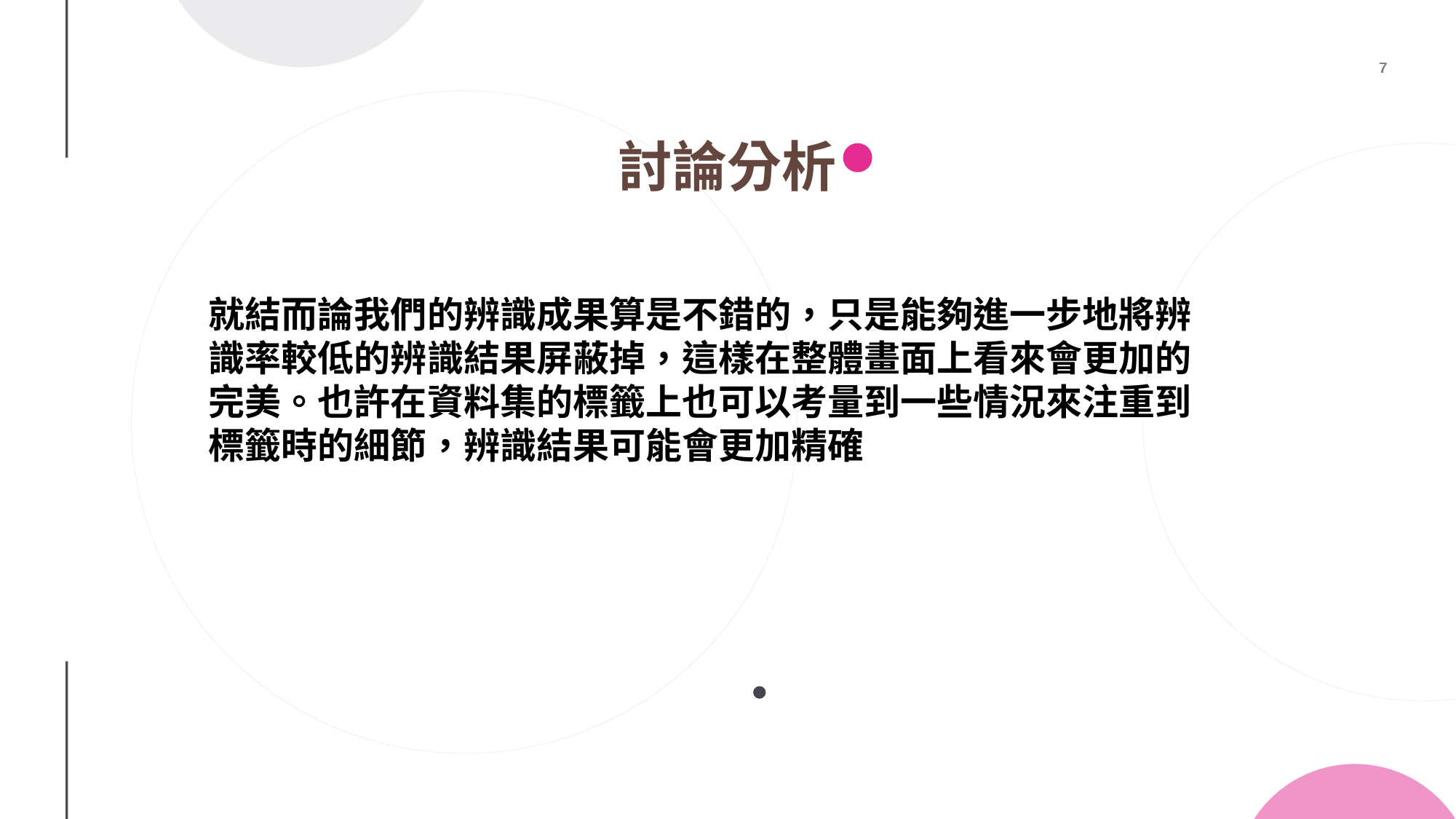

# 討論分析

就結而論我們的辨識成果算是不錯的，只是能夠進一步地將辨識率較低的辨識結果屏蔽掉，這樣在整體畫面上看來會更加的完美。也許在資料集的標籤上也可以考量到一些情況來注重到標籤時的細節，辨識結果可能會更加精確